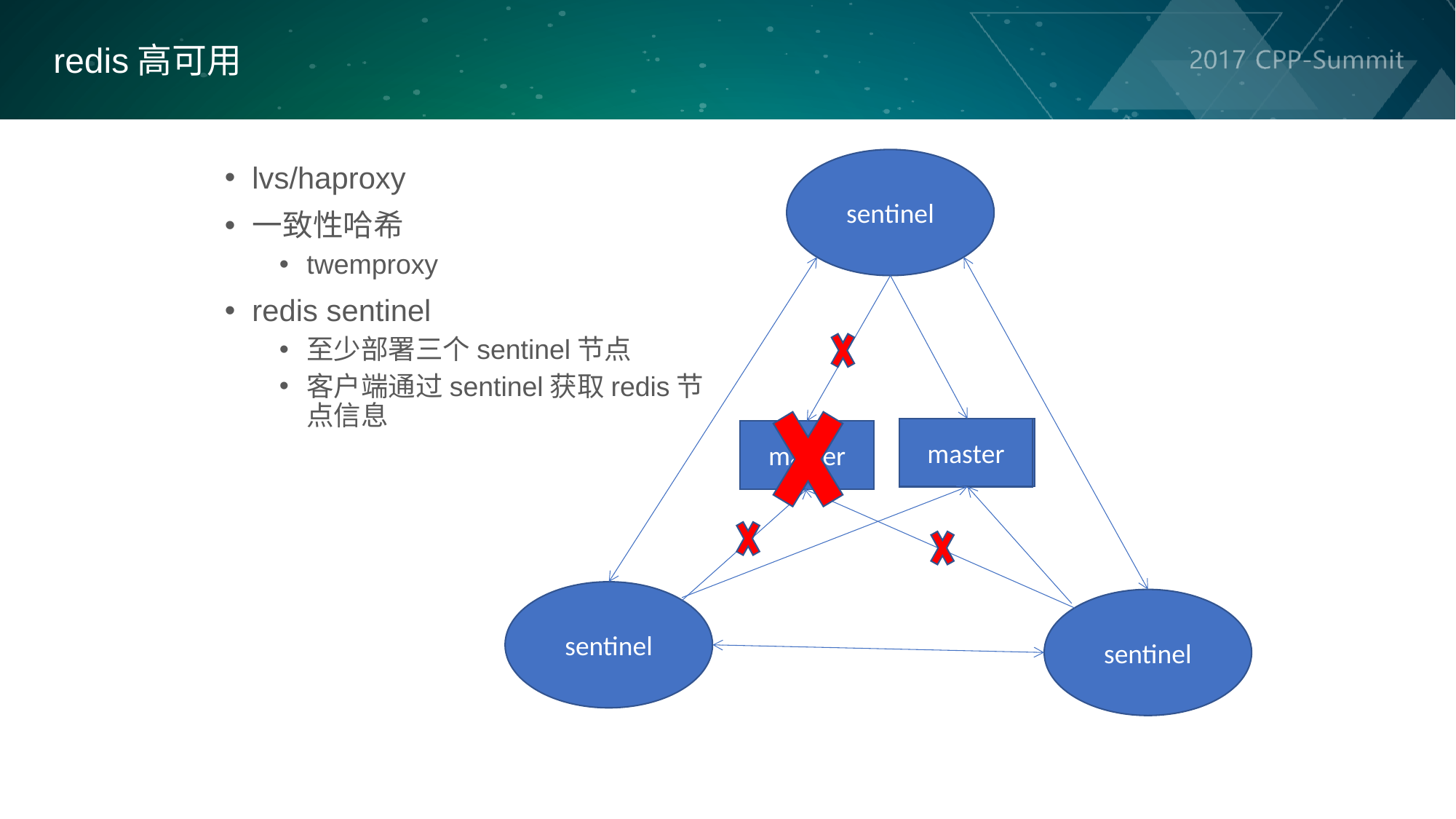

redis高可用
sentinel
lvs/haproxy
一致性哈希
twemproxy
redis sentinel
至少部署三个sentinel节点
客户端通过sentinel获取redis节点信息

slave
master
master

sentinel
sentinel